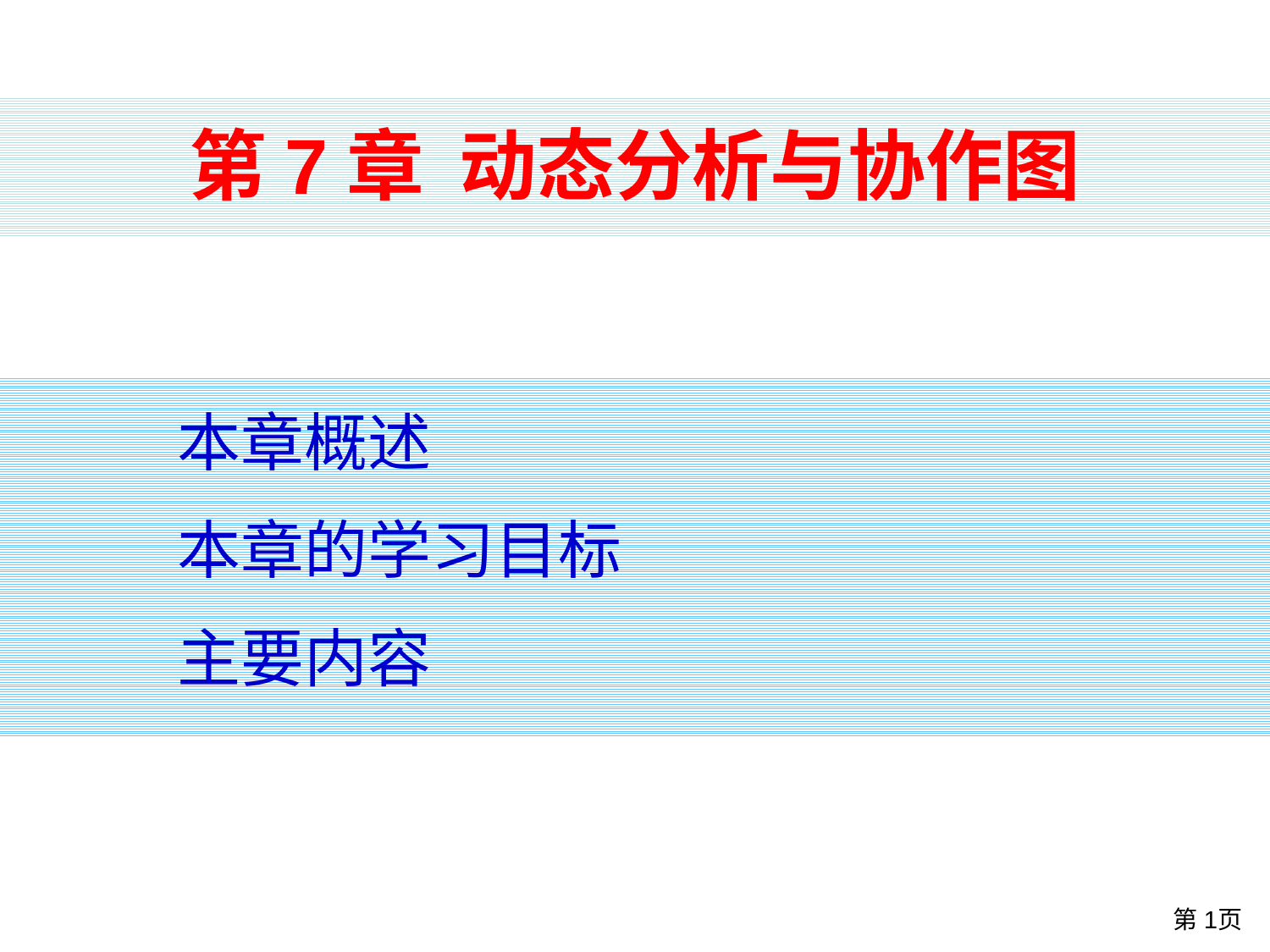

# 第7章  动态分析与协作图

本章概述
本章的学习目标
主要内容
第1页